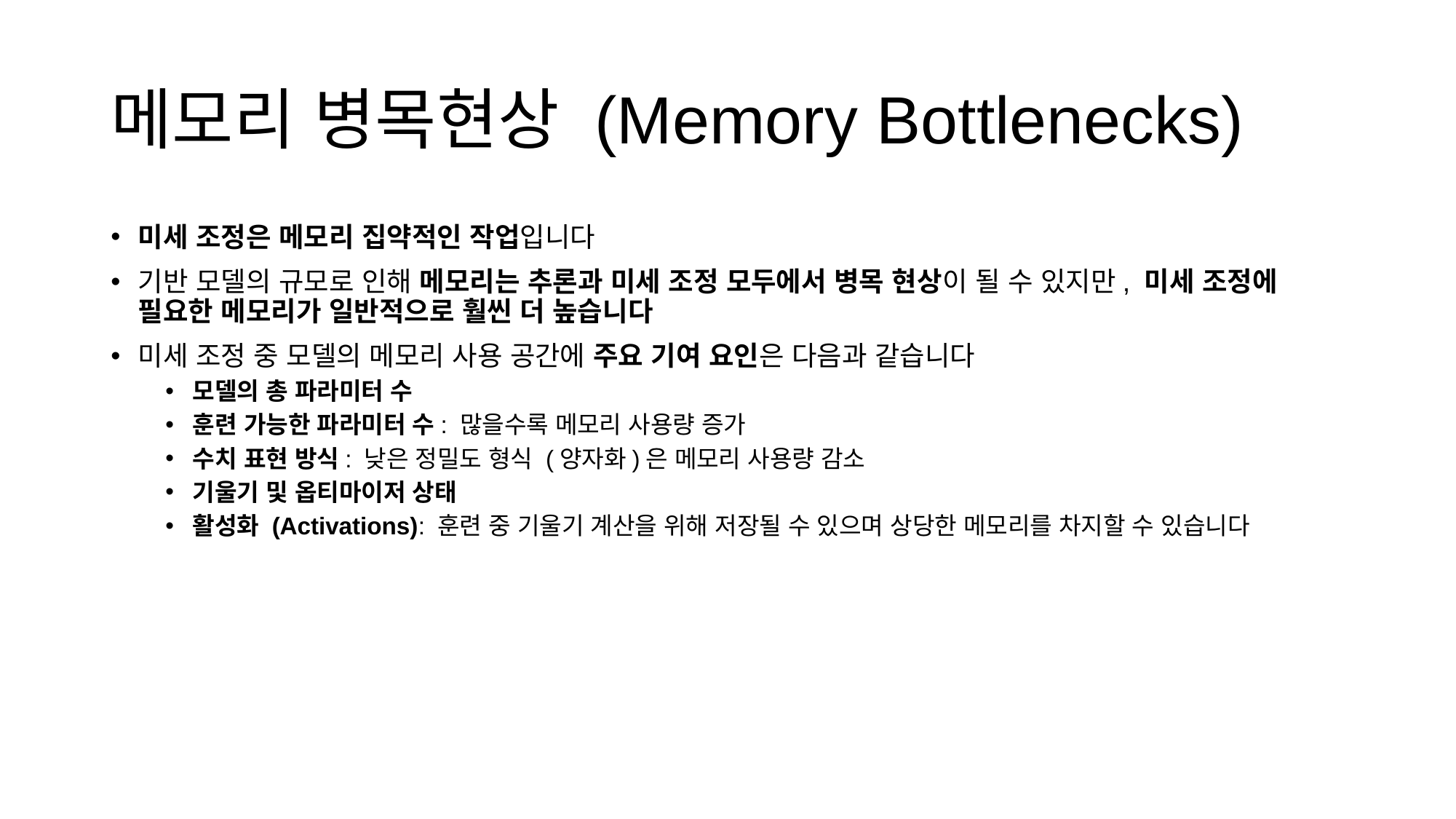

# 메모리 병목현상 (Memory Bottlenecks)
미세 조정은 메모리 집약적인 작업입니다
기반 모델의 규모로 인해 메모리는 추론과 미세 조정 모두에서 병목 현상이 될 수 있지만, 미세 조정에 필요한 메모리가 일반적으로 훨씬 더 높습니다
미세 조정 중 모델의 메모리 사용 공간에 주요 기여 요인은 다음과 같습니다
모델의 총 파라미터 수
훈련 가능한 파라미터 수: 많을수록 메모리 사용량 증가
수치 표현 방식: 낮은 정밀도 형식 (양자화)은 메모리 사용량 감소
기울기 및 옵티마이저 상태
활성화 (Activations): 훈련 중 기울기 계산을 위해 저장될 수 있으며 상당한 메모리를 차지할 수 있습니다